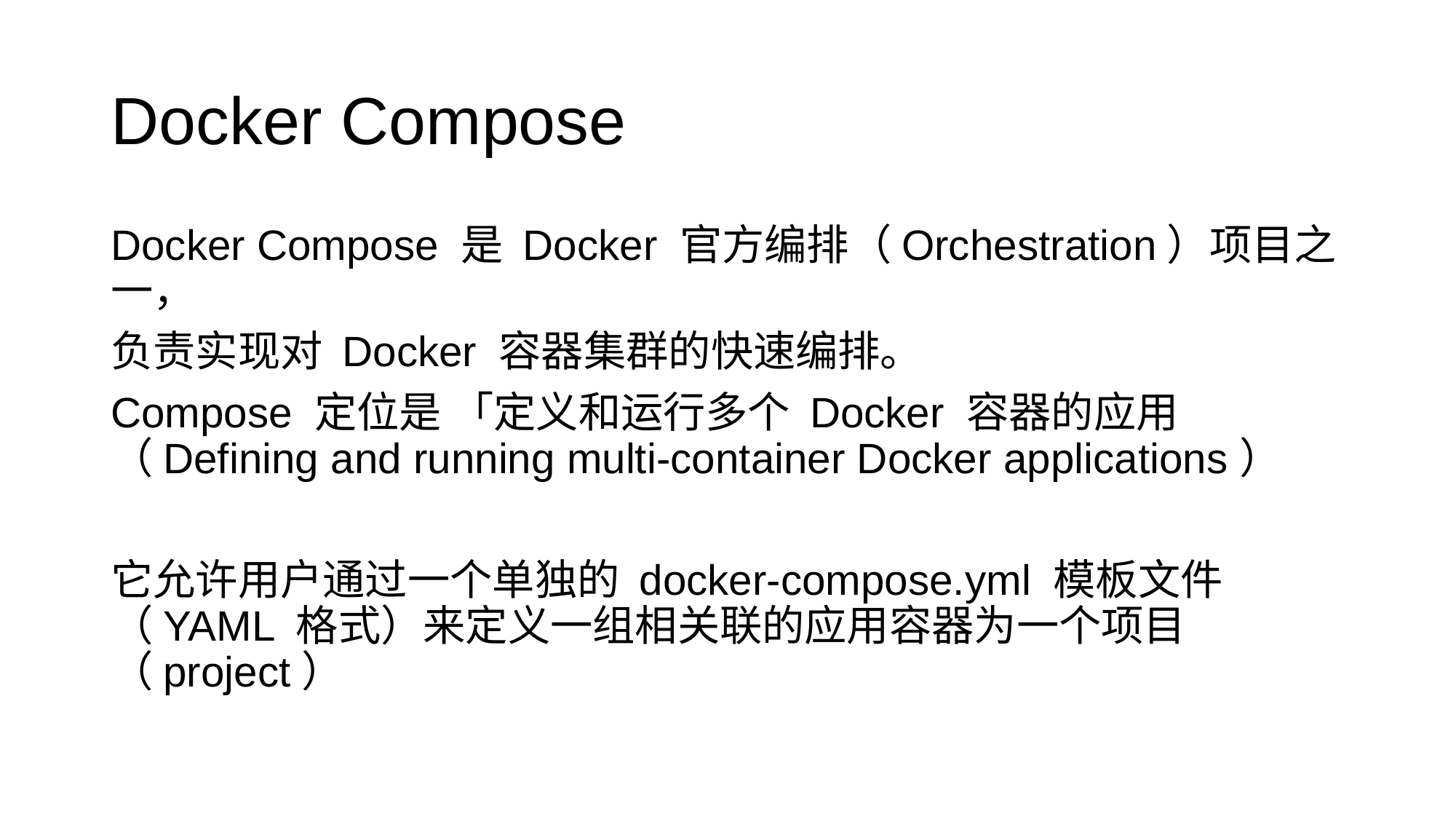

# Docker Compose
Docker Compose 是 Docker 官方编排（Orchestration）项目之一，
负责实现对 Docker 容器集群的快速编排。
Compose 定位是 「定义和运行多个 Docker 容器的应用（Defining and running multi-container Docker applications）

它允许用户通过一个单独的 docker-compose.yml 模板文件（YAML 格式）来定义一组相关联的应用容器为一个项目（project）